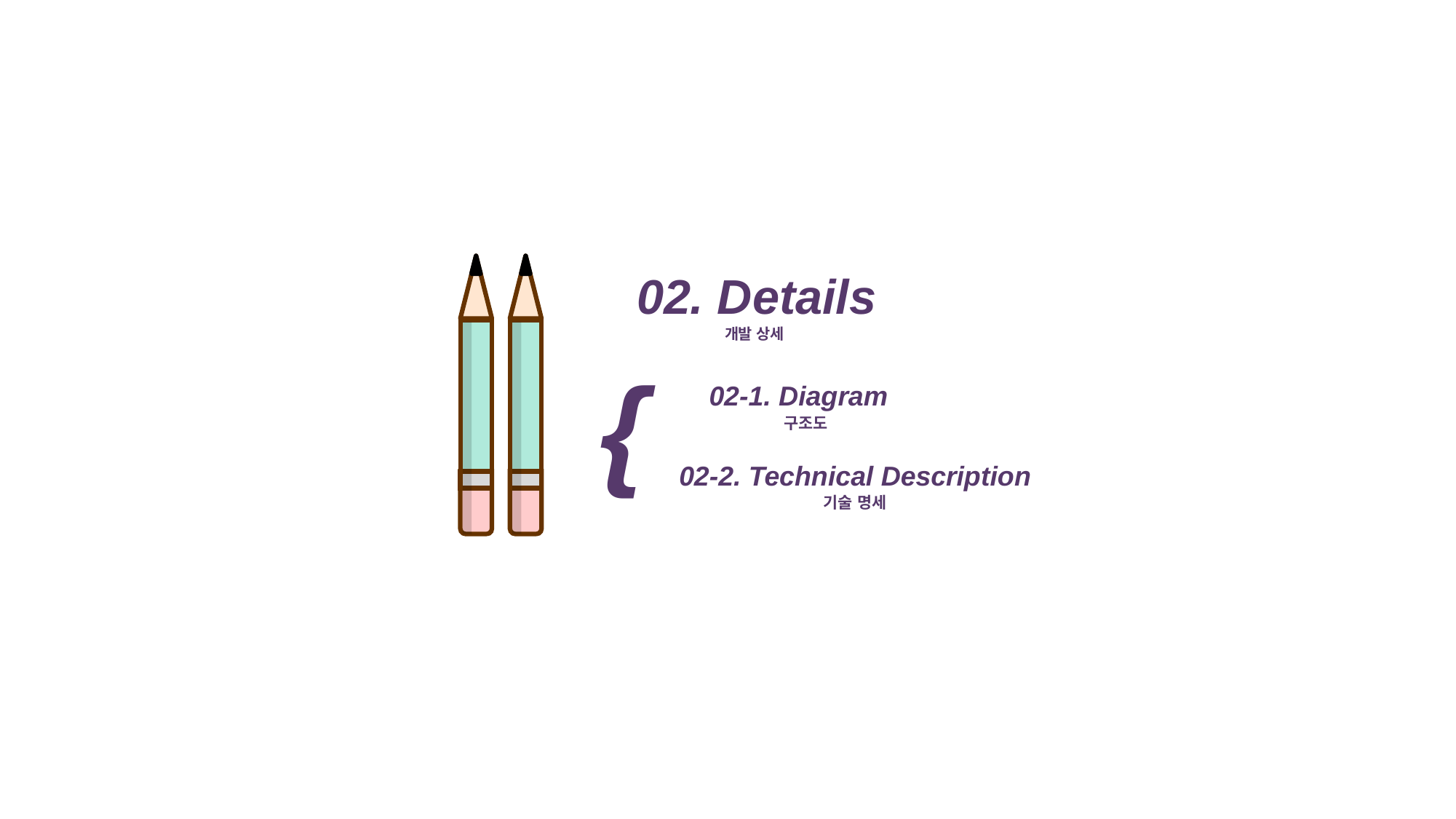

02. Details
개발 상세
{
02-1. Diagram
  구조도
02-2. Technical Description
기술 명세